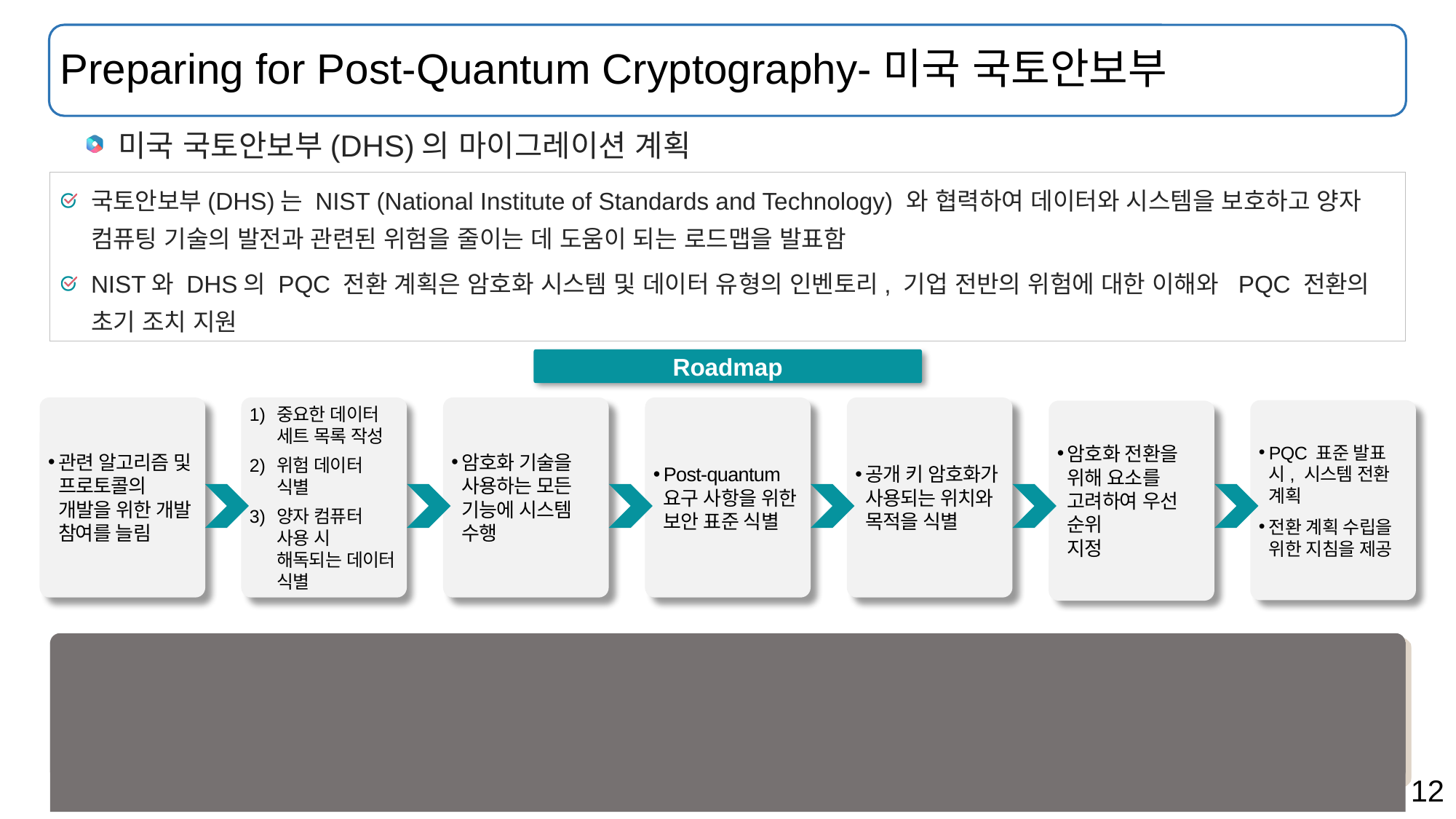

# Preparing for Post-Quantum Cryptography-미국 국토안보부
미국 국토안보부(DHS)의 마이그레이션 계획
국토안보부(DHS)는 NIST (National Institute of Standards and Technology) 와 협력하여 데이터와 시스템을 보호하고 양자
컴퓨팅 기술의 발전과 관련된 위험을 줄이는 데 도움이 되는 로드맵을 발표함
NIST와 DHS의 PQC 전환 계획은 암호화 시스템 및 데이터 유형의 인벤토리, 기업 전반의 위험에 대한 이해와  PQC 전환의 초기 조치 지원
Roadmap
관련 알고리즘 및 프로토콜의
개발을 위한 개발 참여를 늘림
중요한 데이터
세트 목록 작성

위험 데이터 식별

양자 컴퓨터
사용 시 해독되는 데이터 식별
암호화 기술을 사용하는 모든 기능에 시스템 수행
Post-quantum 요구 사항을 위한 보안 표준 식별
공개 키 암호화가 사용되는 위치와 목적을 식별
PQC 표준 발표 시, 시스템 전환
계획

전환 계획 수립을 위한 지침을 제공
암호화 전환을
위해 요소를 고려하여 우선 순위
지정

“Post-quantum 암호화 알고리즘으로의 전환은 알고리즘의 채택 만큼이나 개발에 의존하고 있습니다. 전자는 이미 진행 중이지만 후자에 대한 계획은 아직 초기 단계에 있습니다. 현재 뿐만 아니라 미래에도 민감한 데이터의 기밀성을 보호하기 위해 지금 준비해야 합니다.”

- 미 국토안보부 장관, Alejandro Mayorkas, 2021년 3월 31일 -
12